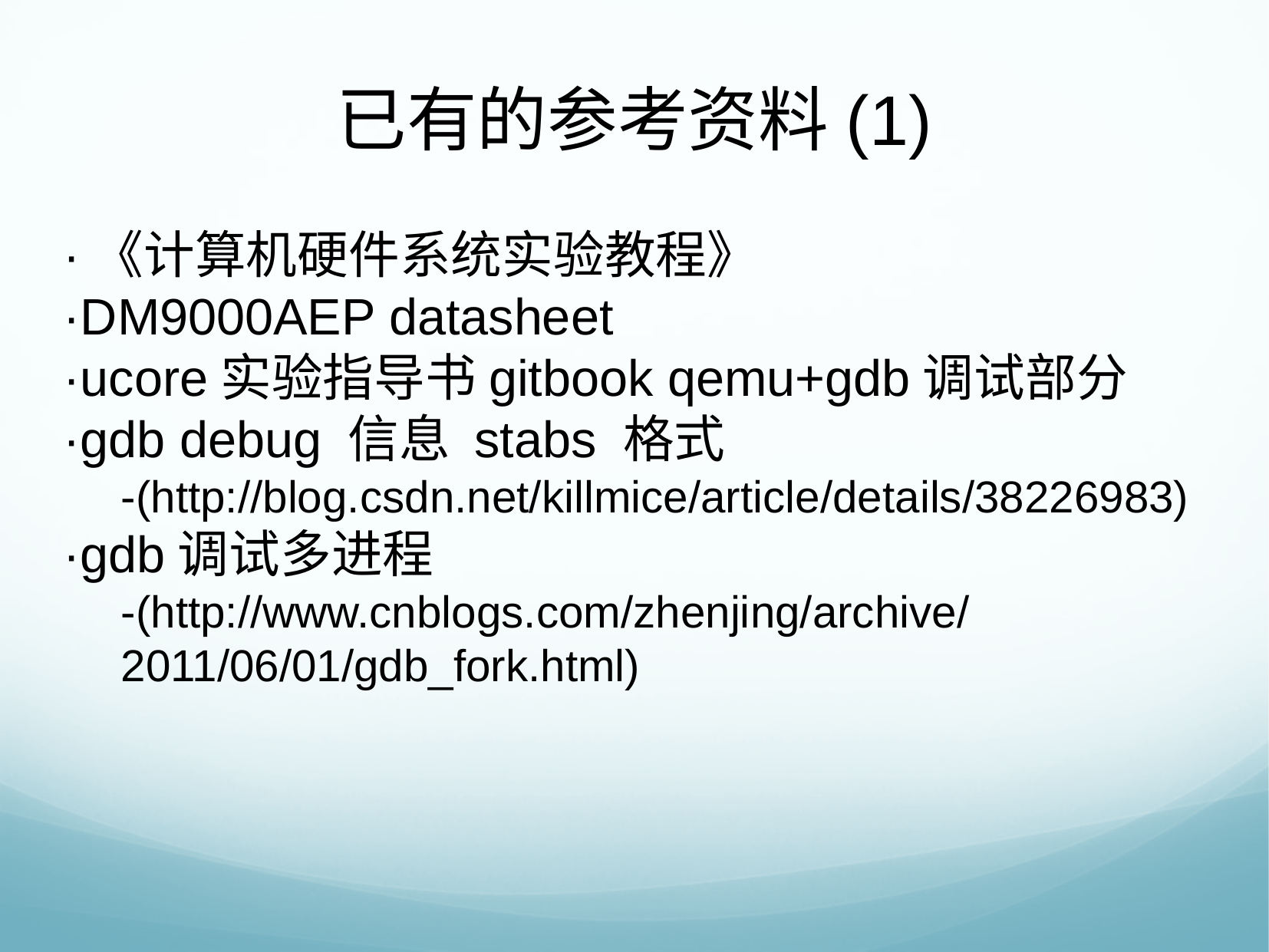

已有的参考资料(1)
·《计算机硬件系统实验教程》
·DM9000AEP datasheet
·ucore实验指导书gitbook qemu+gdb调试部分
·gdb debug 信息 stabs 格式
-(http://blog.csdn.net/killmice/article/details/38226983)
·gdb调试多进程
-(http://www.cnblogs.com/zhenjing/archive/2011/06/01/gdb_fork.html)